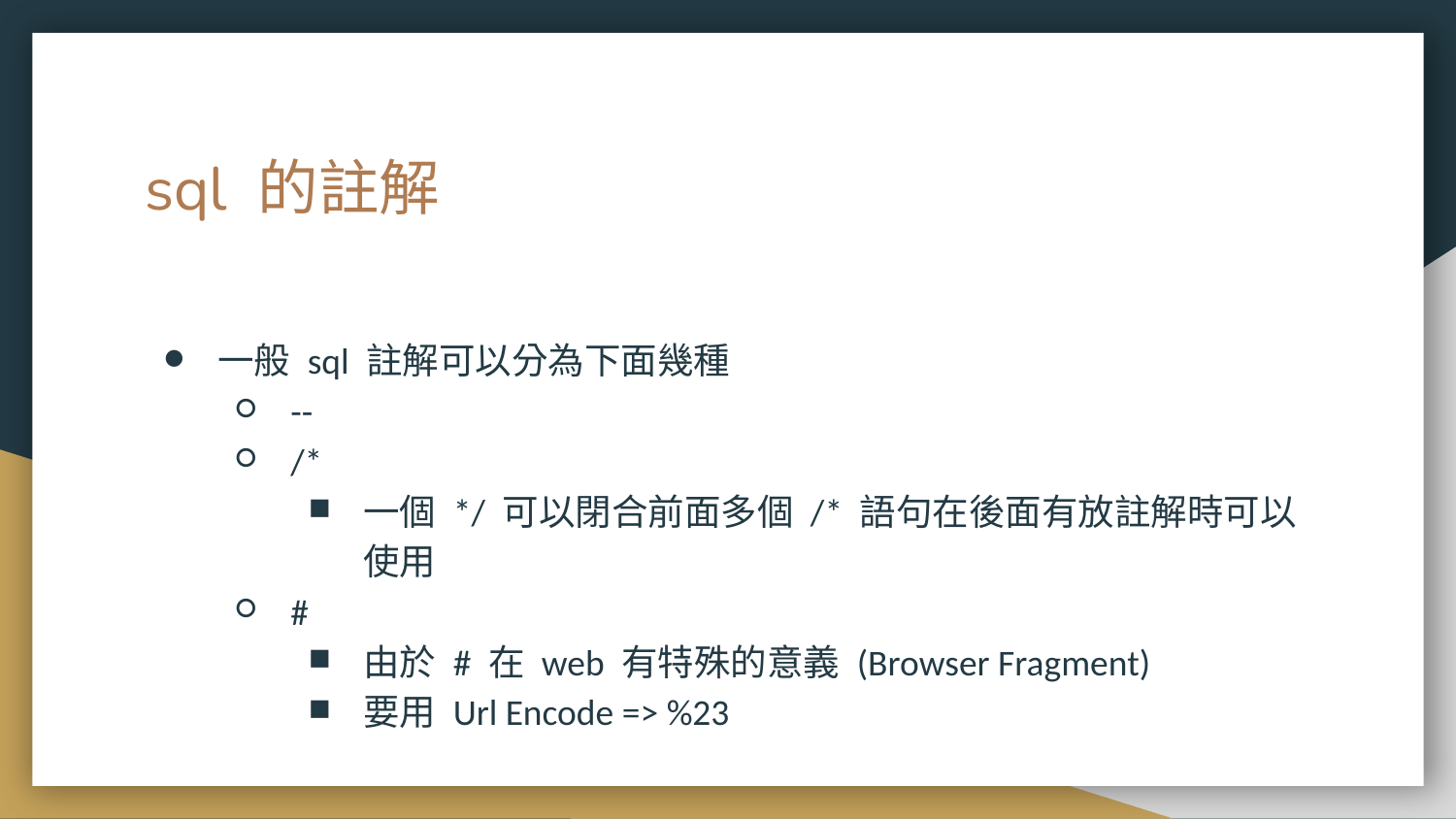

# sql 的註解
一般 sql 註解可以分為下面幾種
--
/*
一個 */ 可以閉合前面多個 /* 語句在後面有放註解時可以使用
#
由於 # 在 web 有特殊的意義 (Browser Fragment)
要用 Url Encode => %23